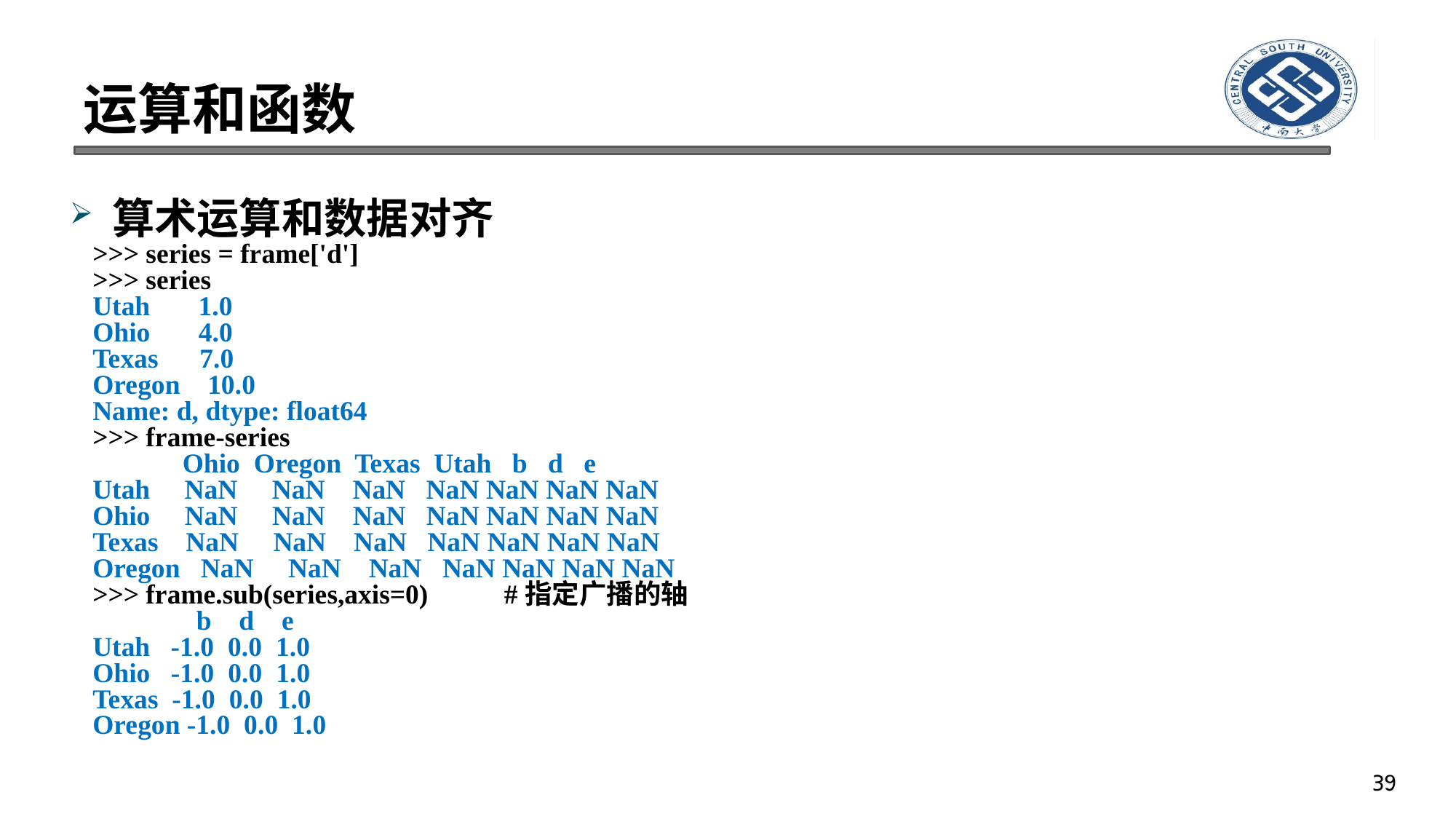

# 运算和函数
算术运算和数据对齐
>>> series = frame['d']
>>> series
Utah       1.0
Ohio       4.0
Texas      7.0
Oregon    10.0
Name: d, dtype: float64
>>> frame-series
             Ohio  Oregon  Texas  Utah   b   d   e
Utah     NaN     NaN    NaN   NaN NaN NaN NaN
Ohio     NaN     NaN    NaN   NaN NaN NaN NaN
Texas    NaN     NaN    NaN   NaN NaN NaN NaN
Oregon   NaN     NaN    NaN   NaN NaN NaN NaN
>>> frame.sub(series,axis=0)           #指定广播的轴
               b    d    e
Utah   -1.0  0.0  1.0
Ohio   -1.0  0.0  1.0
Texas  -1.0  0.0  1.0
Oregon -1.0  0.0  1.0
39